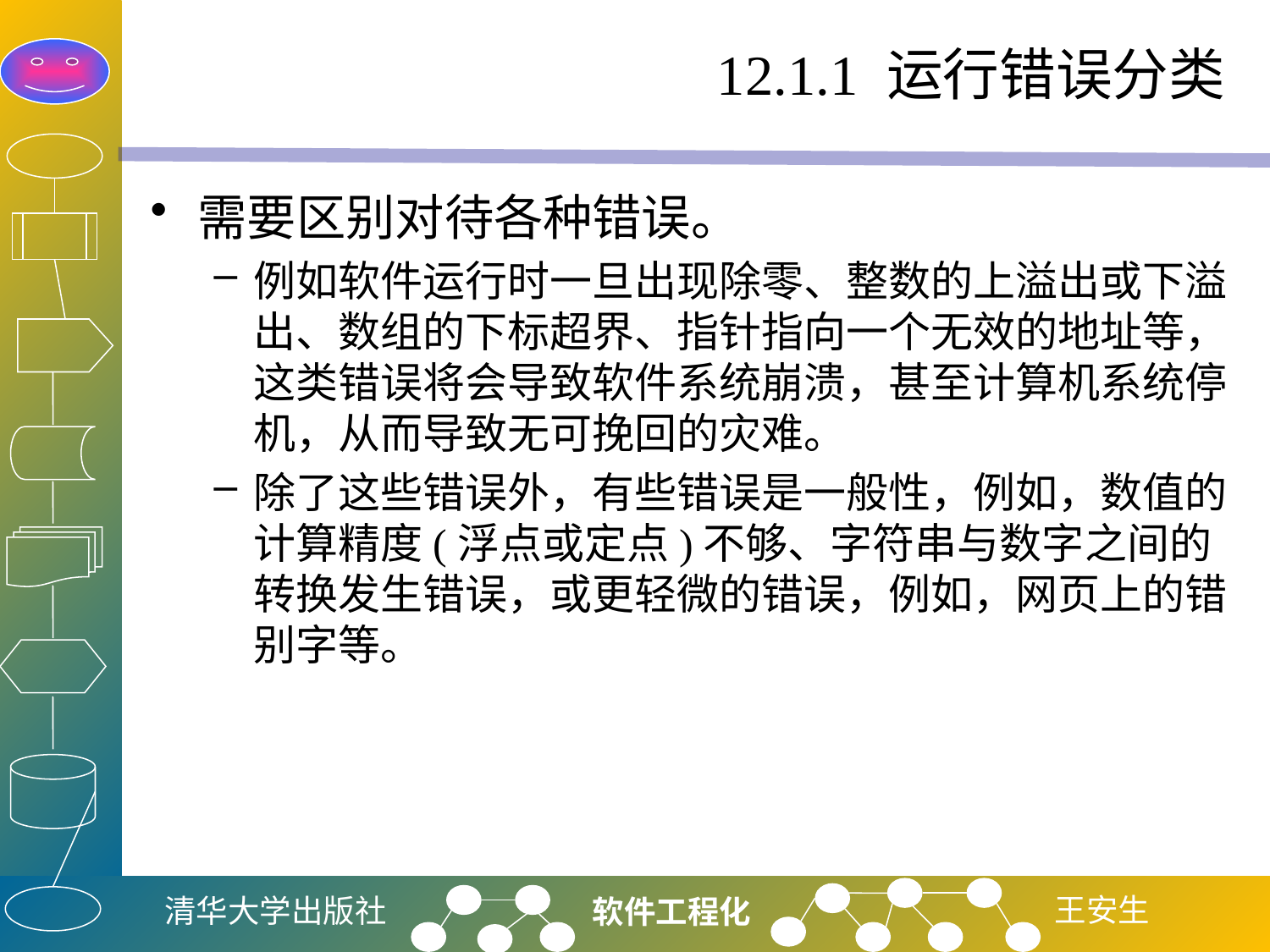

# 12.1.1 运行错误分类
需要区别对待各种错误。
例如软件运行时一旦出现除零、整数的上溢出或下溢出、数组的下标超界、指针指向一个无效的地址等，这类错误将会导致软件系统崩溃，甚至计算机系统停机，从而导致无可挽回的灾难。
除了这些错误外，有些错误是一般性，例如，数值的计算精度(浮点或定点)不够、字符串与数字之间的转换发生错误，或更轻微的错误，例如，网页上的错别字等。